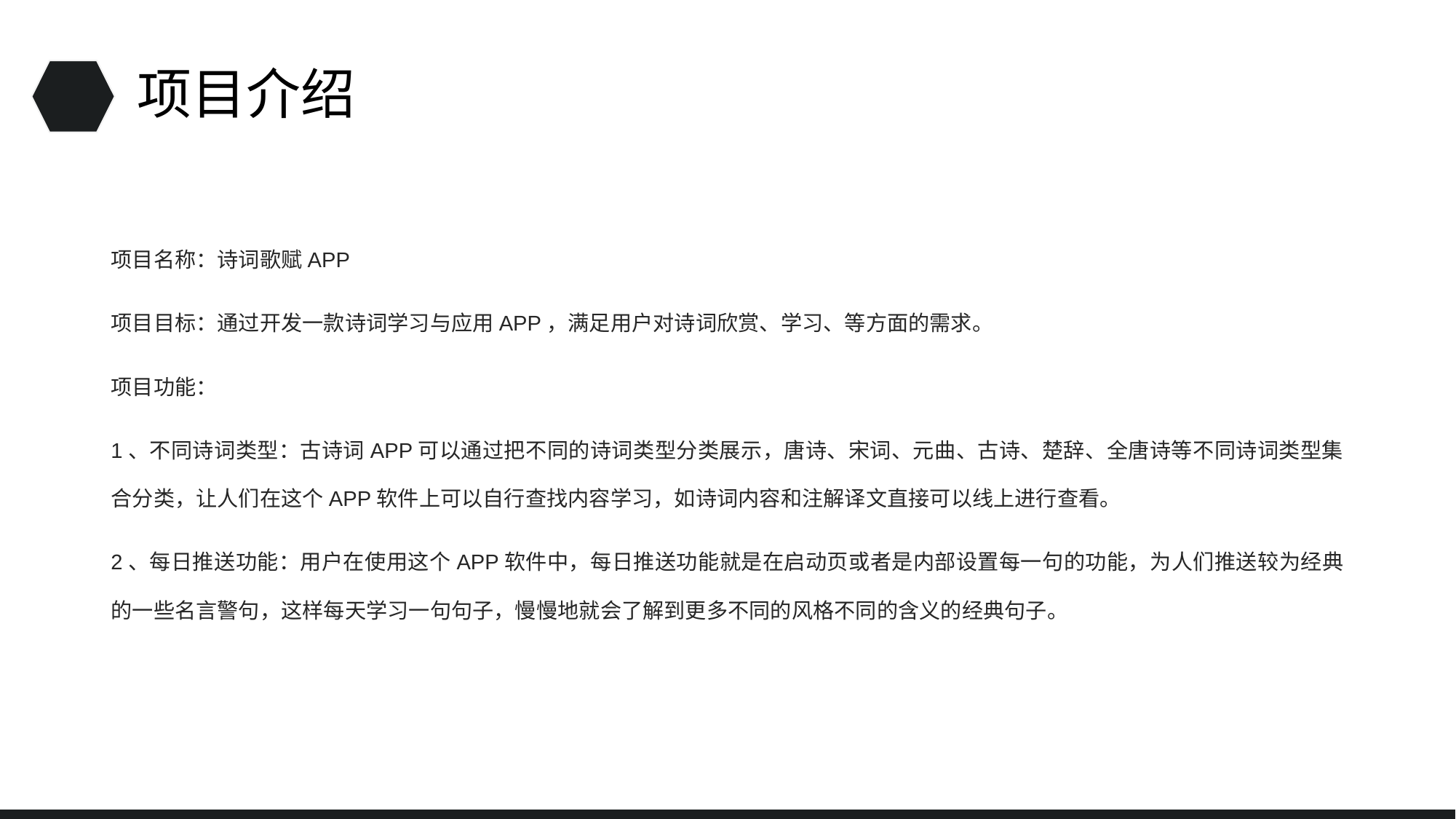

# 项目介绍
项目名称：诗词歌赋APP
项目目标：通过开发一款诗词学习与应用APP，满足用户对诗词欣赏、学习、等方面的需求。
项目功能：
1、不同诗词类型：古诗词APP可以通过把不同的诗词类型分类展示，唐诗、宋词、元曲、古诗、楚辞、全唐诗等不同诗词类型集合分类，让人们在这个APP软件上可以自行查找内容学习，如诗词内容和注解译文直接可以线上进行查看。
2、每日推送功能：用户在使用这个APP软件中，每日推送功能就是在启动页或者是内部设置每一句的功能，为人们推送较为经典的一些名言警句，这样每天学习一句句子，慢慢地就会了解到更多不同的风格不同的含义的经典句子。